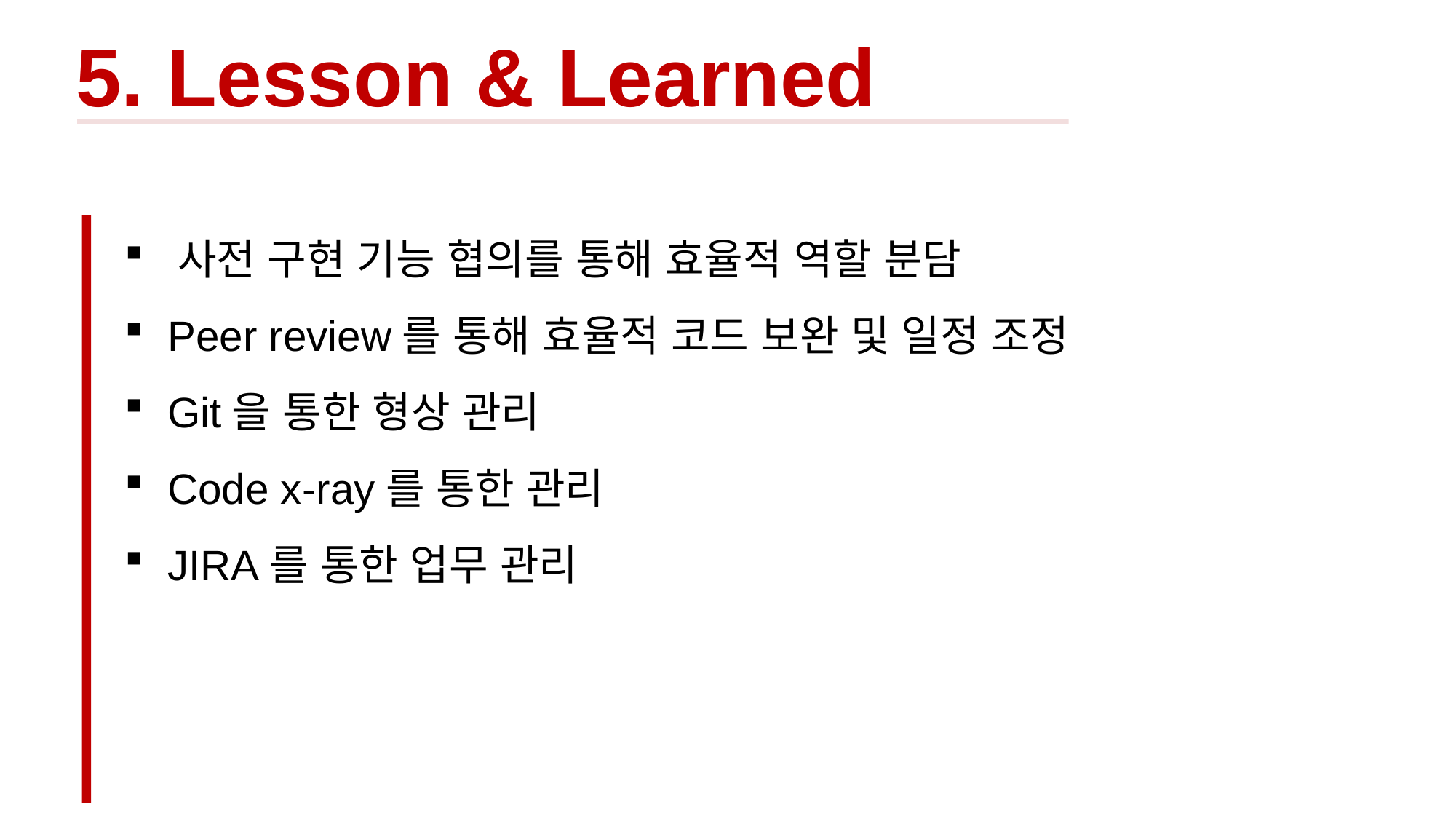

5. Lesson & Learned

  사전 구현 기능 협의를 통해 효율적 역할 분담
  Peer review를 통해 효율적 코드 보완 및 일정 조정
  Git을 통한 형상 관리
  Code x-ray를 통한 관리
  JIRA를 통한 업무 관리